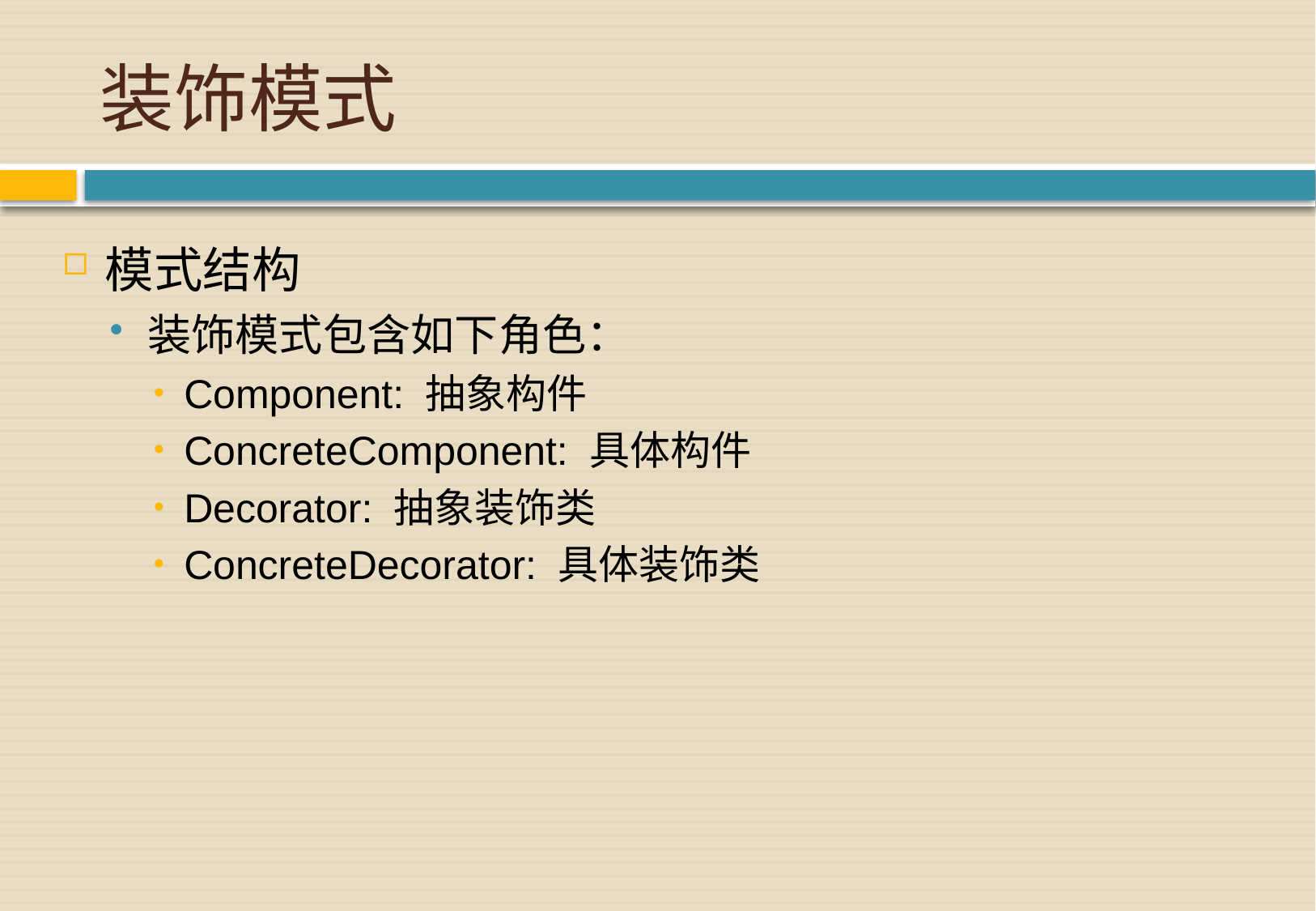

# 装饰模式
模式结构
装饰模式包含如下角色：
Component: 抽象构件
ConcreteComponent: 具体构件
Decorator: 抽象装饰类
ConcreteDecorator: 具体装饰类